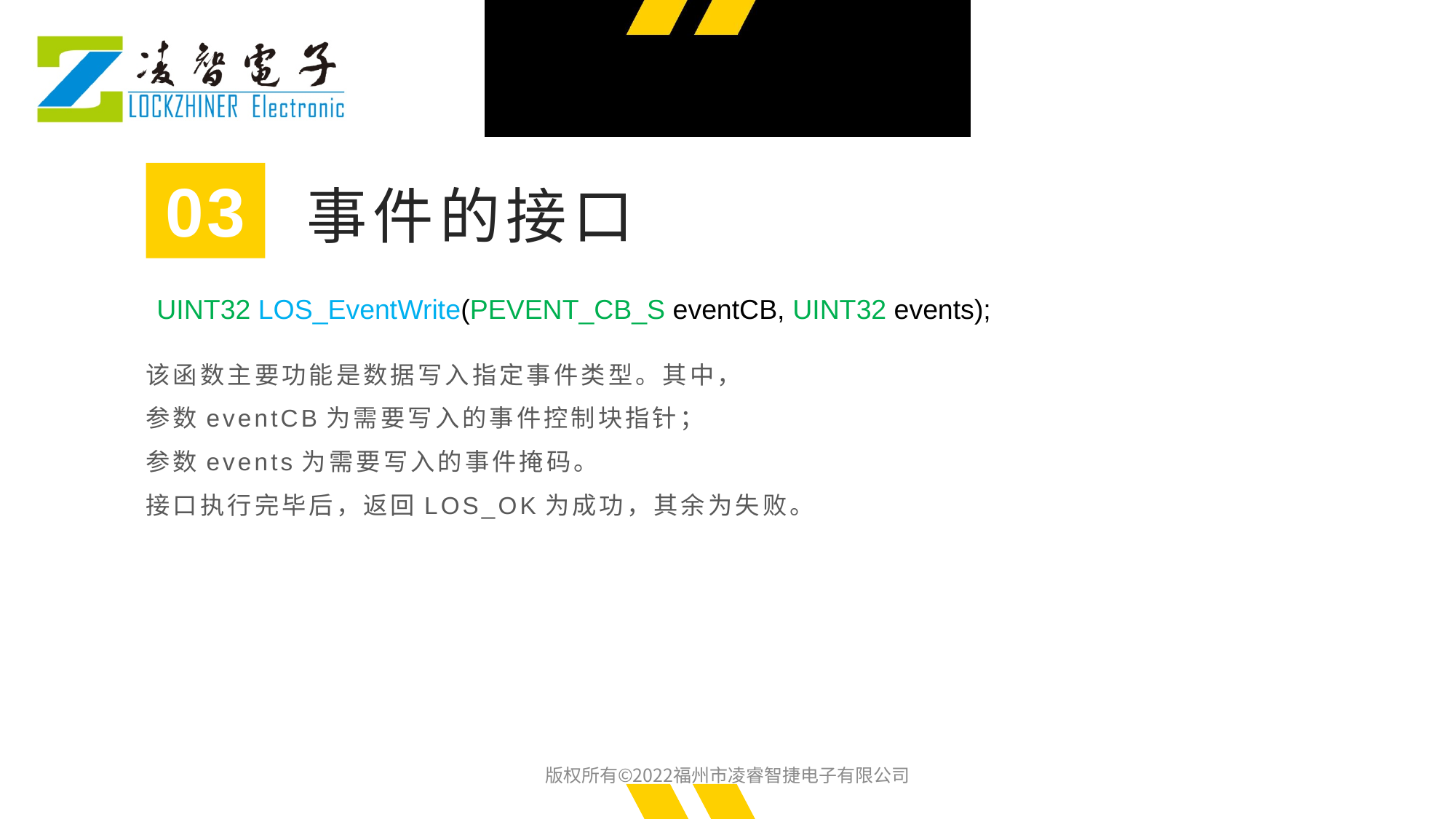

03
事件的接口
UINT32 LOS_EventWrite(PEVENT_CB_S eventCB, UINT32 events);
该函数主要功能是数据写入指定事件类型。其中，
参数eventCB为需要写入的事件控制块指针；
参数events为需要写入的事件掩码。
接口执行完毕后，返回LOS_OK为成功，其余为失败。

版权所有©2022福州市凌睿智捷电子有限公司
11